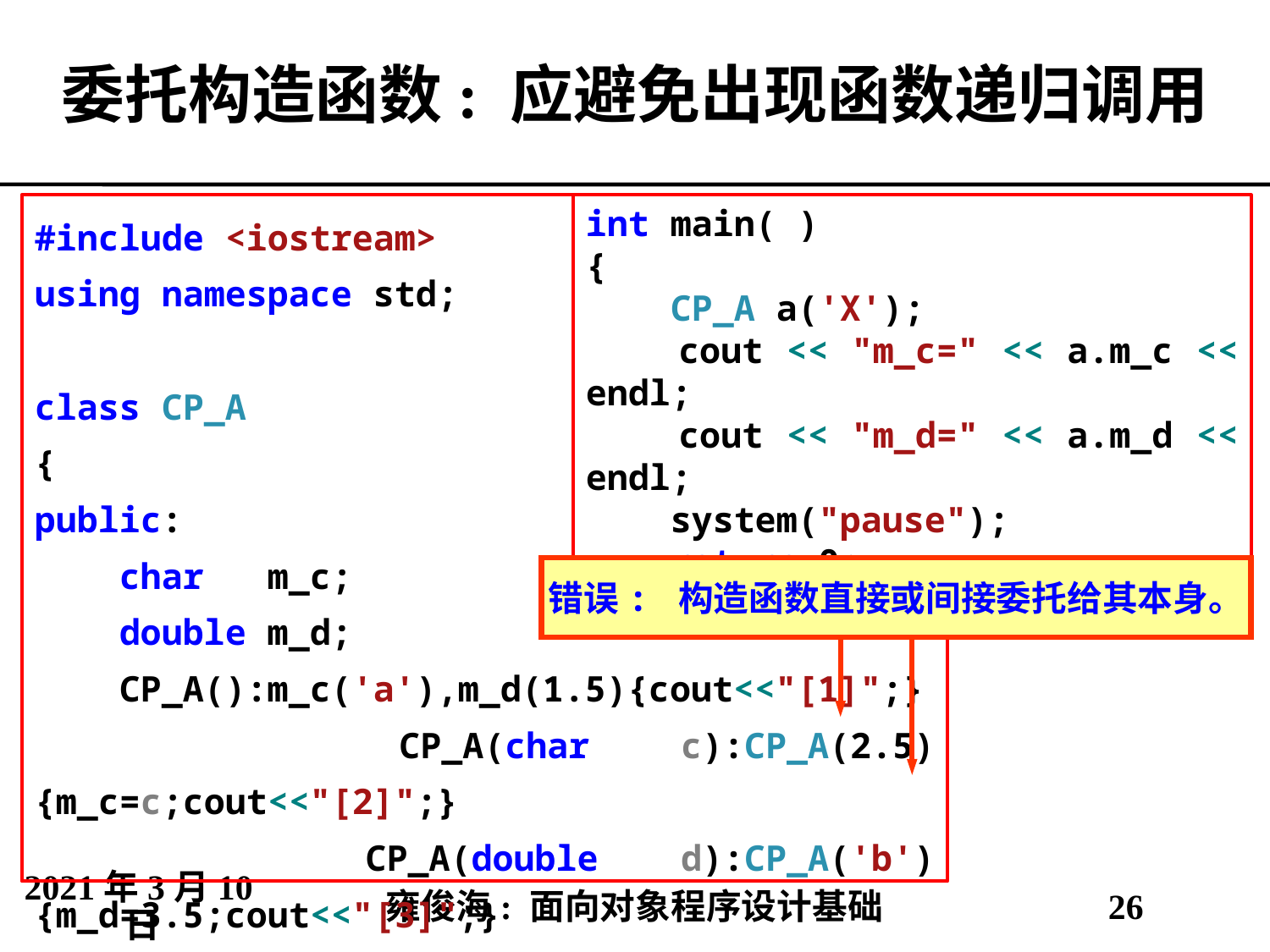

# 委托构造函数: 应避免出现函数递归调用

#include <iostream>
using namespace std;

class CP_A
{
public:
    char   m_c;
    double m_d;
    CP_A():m_c('a'),m_d(1.5){cout<<"[1]";}
    CP_A(char c):CP_A(2.5){m_c=c;cout<<"[2]";}
    CP_A(double d):CP_A('b'){m_d=3.5;cout<<"[3]";}
}; //类CP_A定义结束
int main( )
{
    CP_A a('X');
    cout << "m_c=" << a.m_c << endl;
    cout << "m_d=" << a.m_d << endl;
    system("pause");
    return 0;
} // main函数结束
错误: 构造函数直接或间接委托给其本身。
2021年3月10日
雍俊海: 面向对象程序设计基础
26